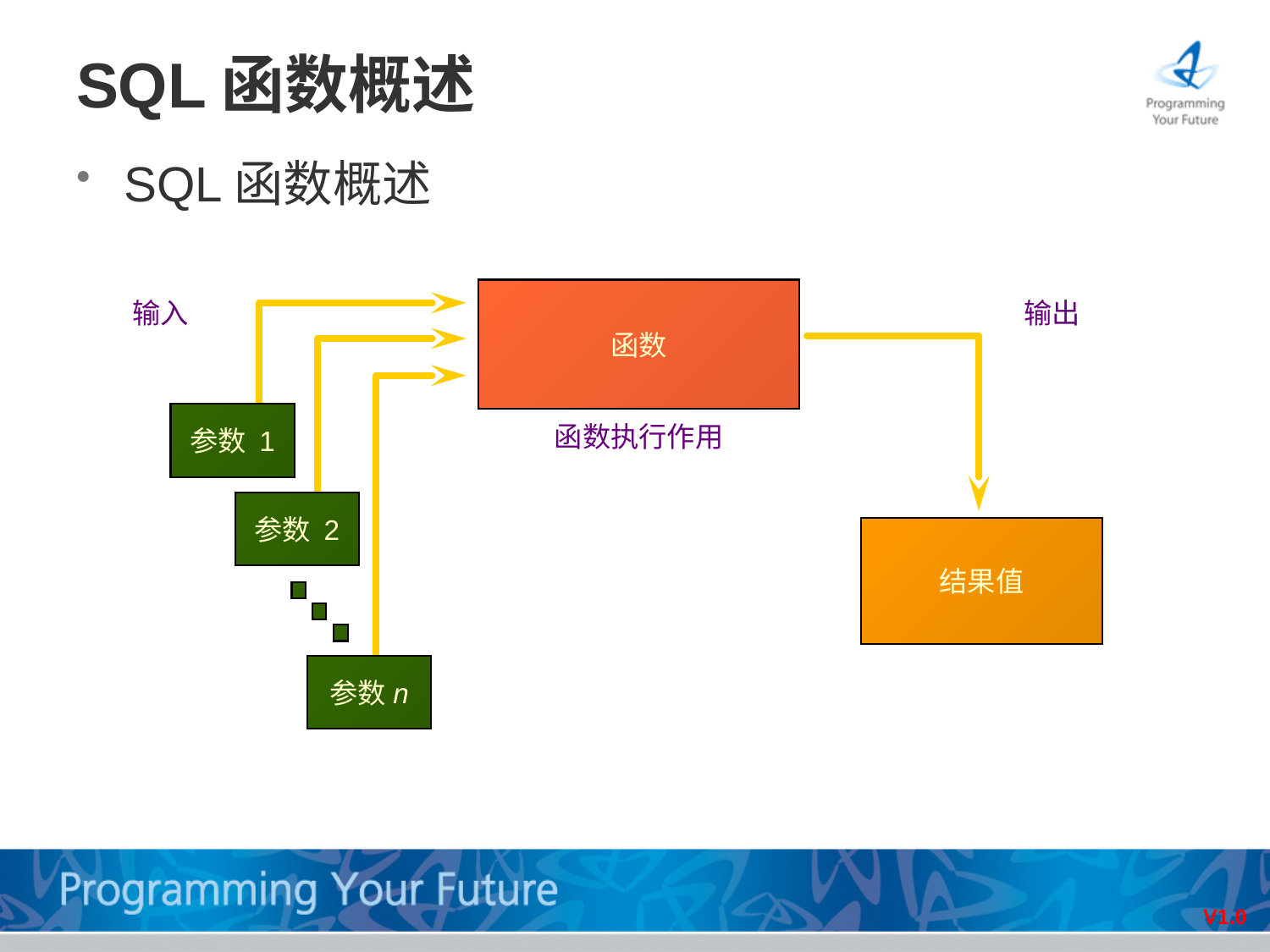

# SQL函数概述
SQL函数概述
函数
输入

参数 1
参数 2

参数n
输出

结果值
函数执行作用